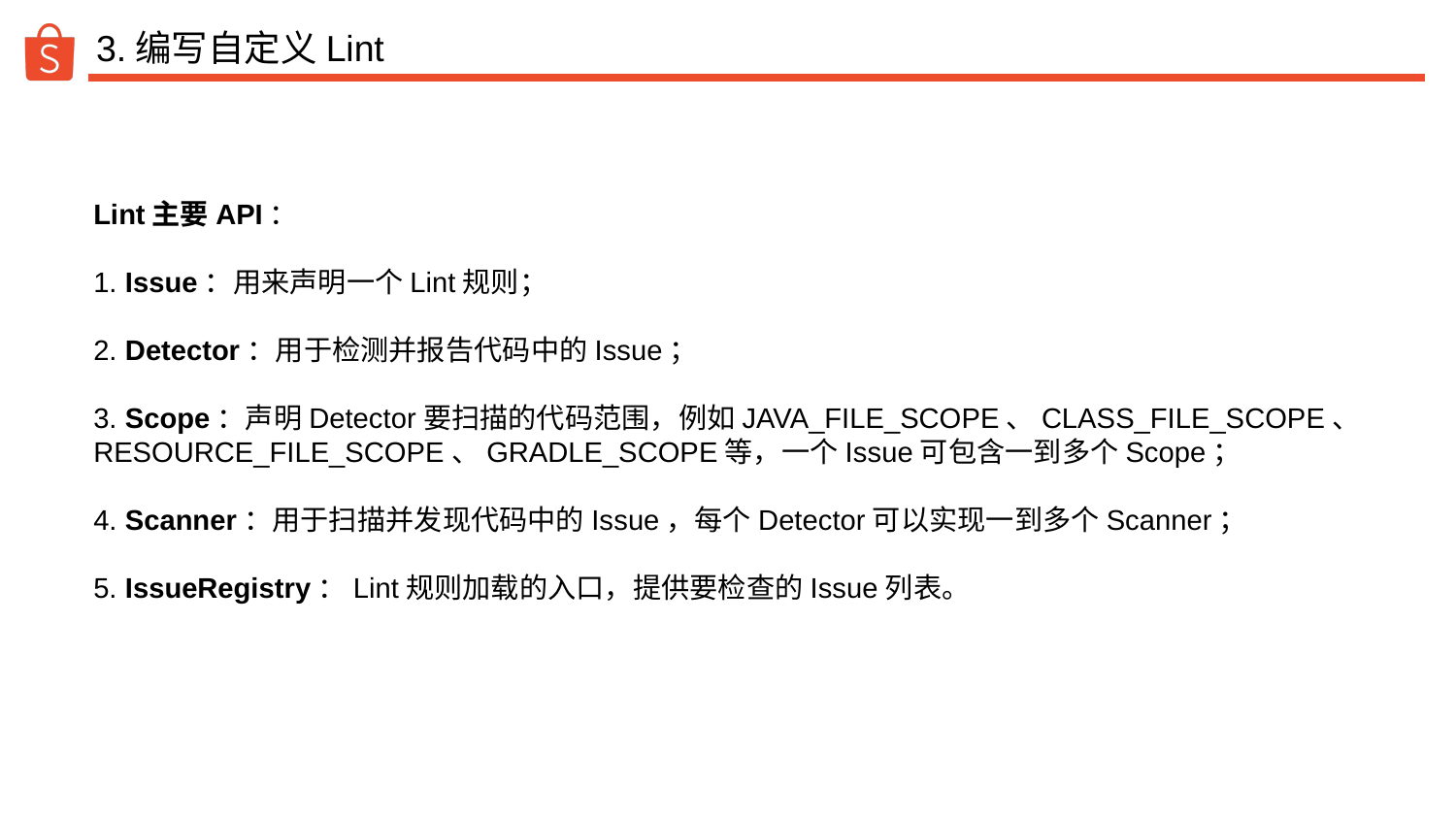

# 3.编写自定义Lint

Lint主要API：

1. Issue：用来声明一个Lint规则；

2. Detector：用于检测并报告代码中的Issue；

3. Scope：声明Detector要扫描的代码范围，例如JAVA_FILE_SCOPE、CLASS_FILE_SCOPE、RESOURCE_FILE_SCOPE、GRADLE_SCOPE等，一个Issue可包含一到多个Scope；

4. Scanner：用于扫描并发现代码中的Issue，每个Detector可以实现一到多个Scanner；

5. IssueRegistry：Lint规则加载的入口，提供要检查的Issue列表。